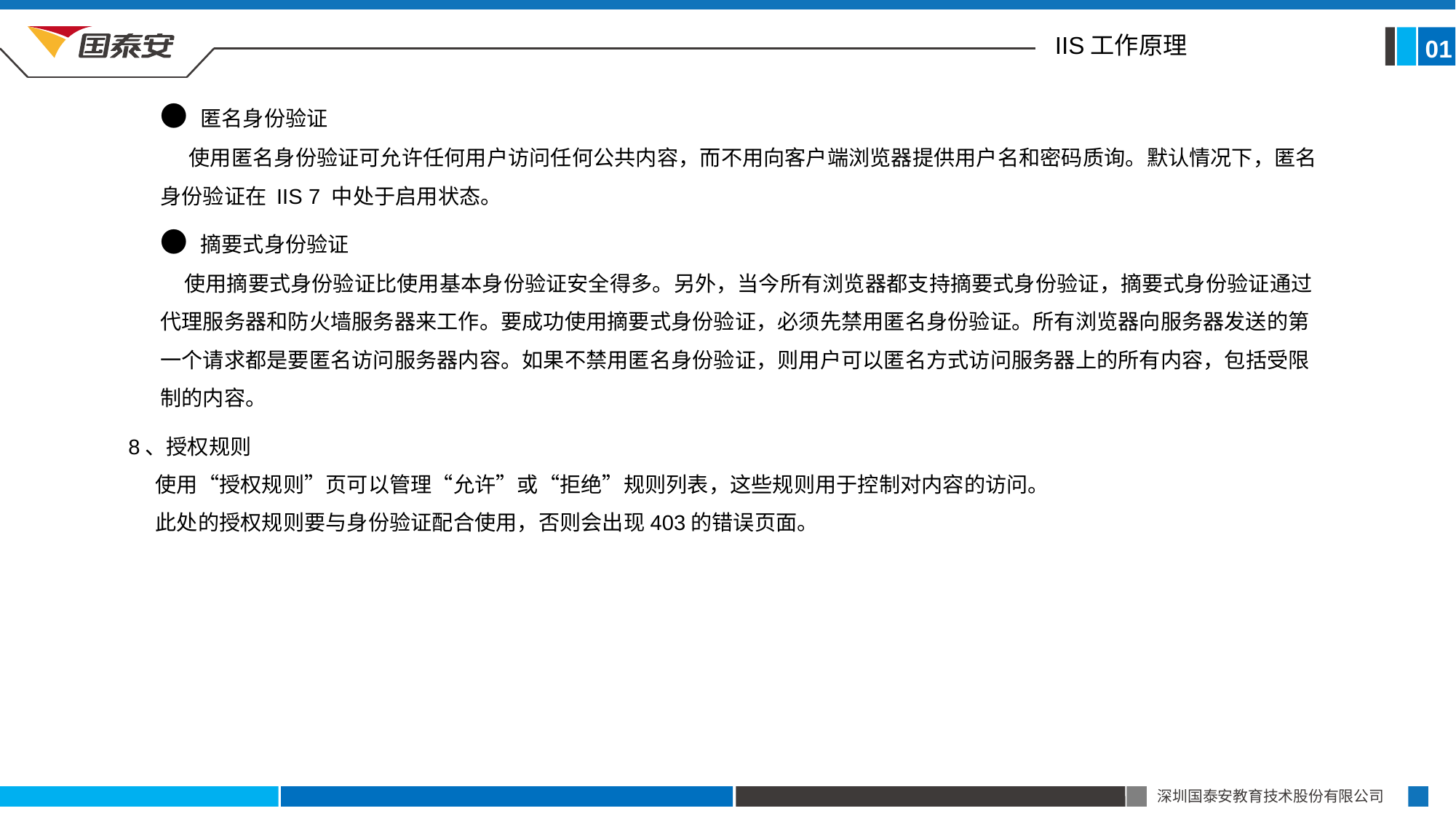

01
IIS工作原理

● 匿名身份验证
     使用匿名身份验证可允许任何用户访问任何公共内容，而不用向客户端浏览器提供用户名和密码质询。默认情况下，匿名身份验证在 IIS 7 中处于启用状态。
● 摘要式身份验证
    使用摘要式身份验证比使用基本身份验证安全得多。另外，当今所有浏览器都支持摘要式身份验证，摘要式身份验证通过代理服务器和防火墙服务器来工作。要成功使用摘要式身份验证，必须先禁用匿名身份验证。所有浏览器向服务器发送的第一个请求都是要匿名访问服务器内容。如果不禁用匿名身份验证，则用户可以匿名方式访问服务器上的所有内容，包括受限制的内容。
 8、授权规则
      使用“授权规则”页可以管理“允许”或“拒绝”规则列表，这些规则用于控制对内容的访问。
      此处的授权规则要与身份验证配合使用，否则会出现403的错误页面。